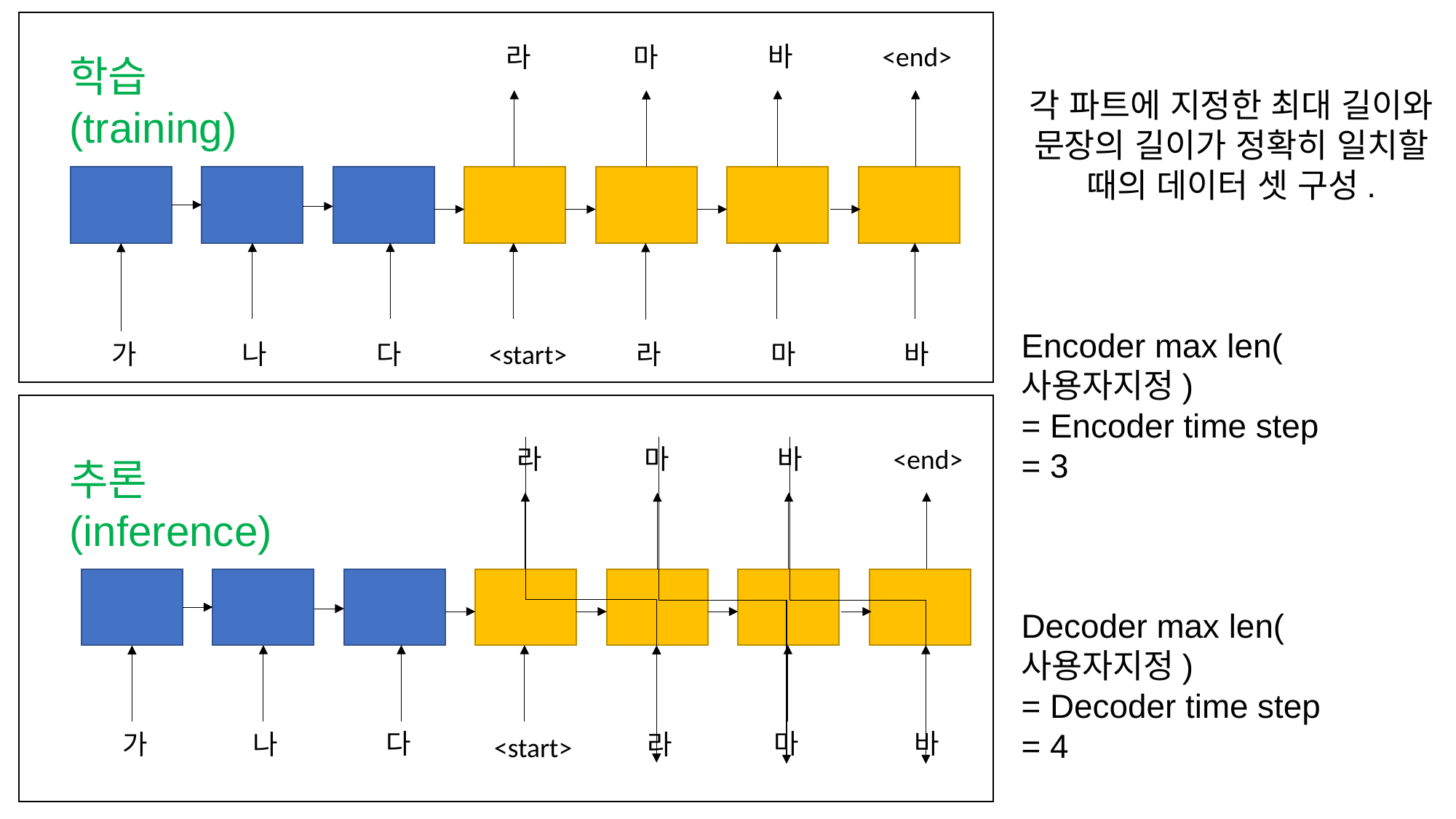

바
<end>
라
마

다
마
바
가
나
<start>
라
학습(training)
각 파트에 지정한 최대 길이와 문장의 길이가 정확히 일치할 때의 데이터 셋 구성.

Encoder max len(사용자지정)
= Encoder time step
= 3

Decoder max len(사용자지정)
= Decoder time step
= 4

바
<end>
라
마

다
마
바
가
나
라
<start>
추론(inference)